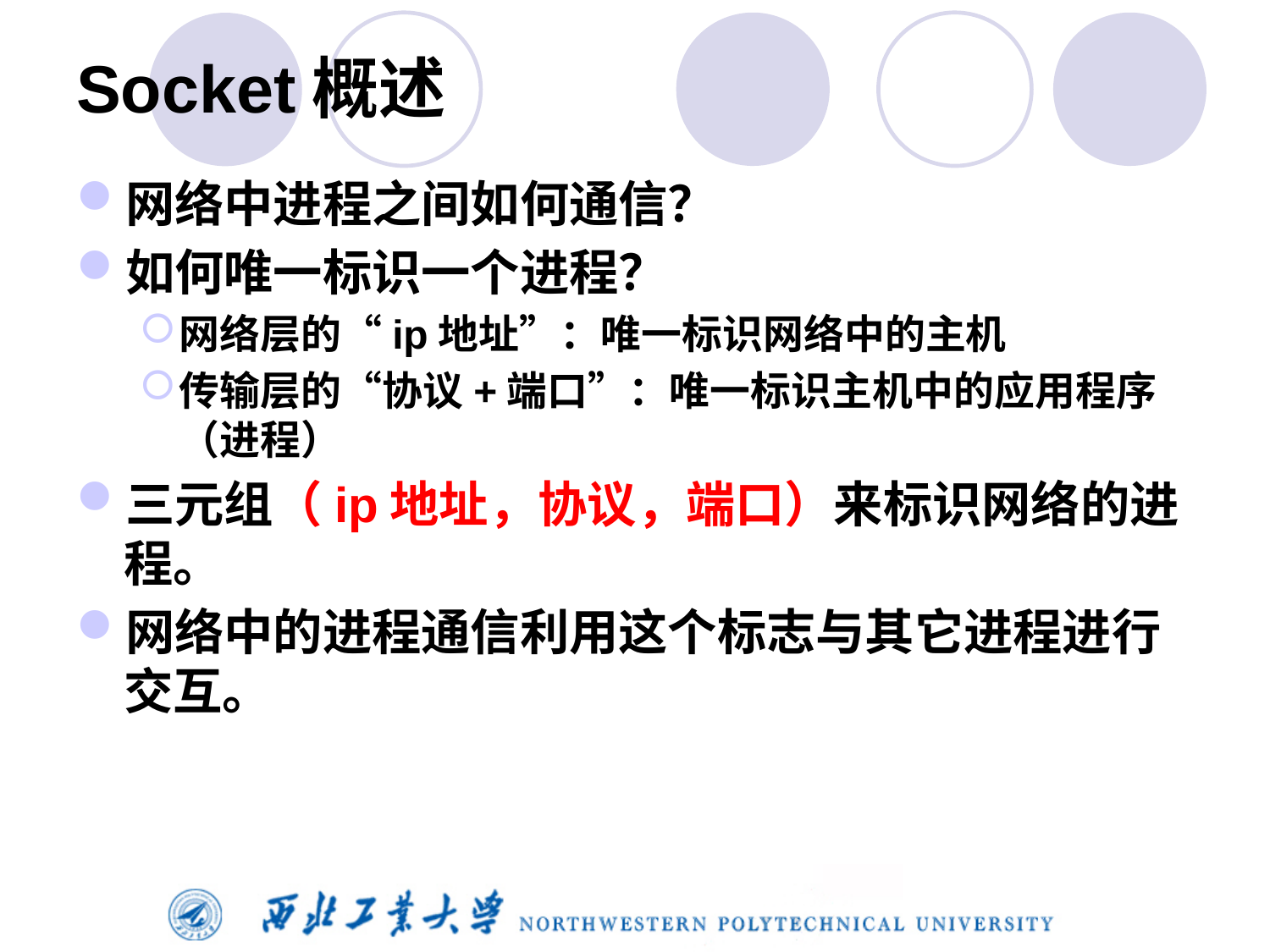

# Socket概述
网络中进程之间如何通信？
如何唯一标识一个进程？
网络层的“ip地址”：唯一标识网络中的主机
传输层的“协议+端口”：唯一标识主机中的应用程序（进程）
三元组（ip地址，协议，端口）来标识网络的进程。
网络中的进程通信利用这个标志与其它进程进行交互。